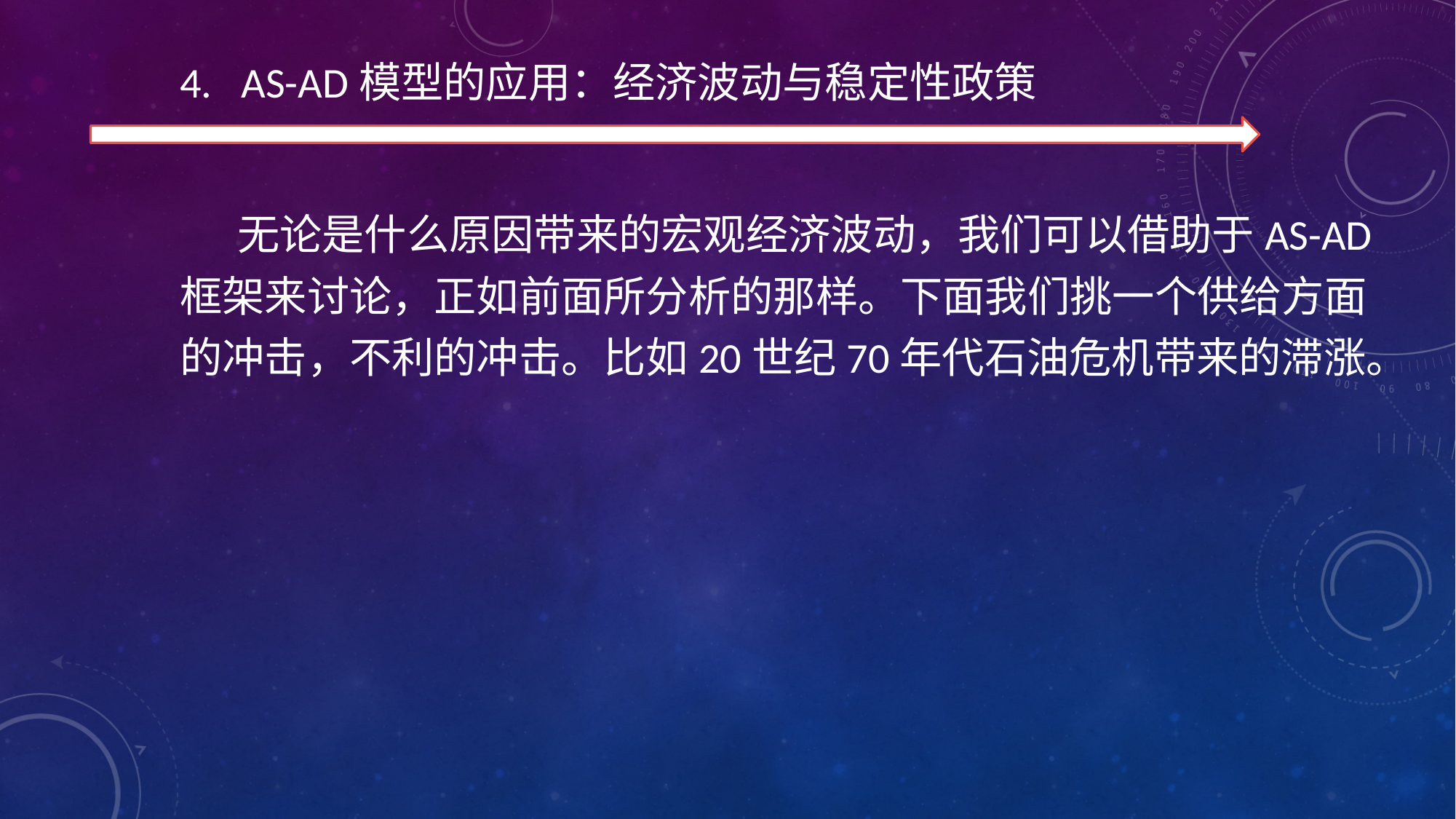

AS-AD模型的应用：经济波动与稳定性政策

     无论是什么原因带来的宏观经济波动，我们可以借助于AS-AD框架来讨论，正如前面所分析的那样。下面我们挑一个供给方面的冲击，不利的冲击。比如20世纪70年代石油危机带来的滞涨。